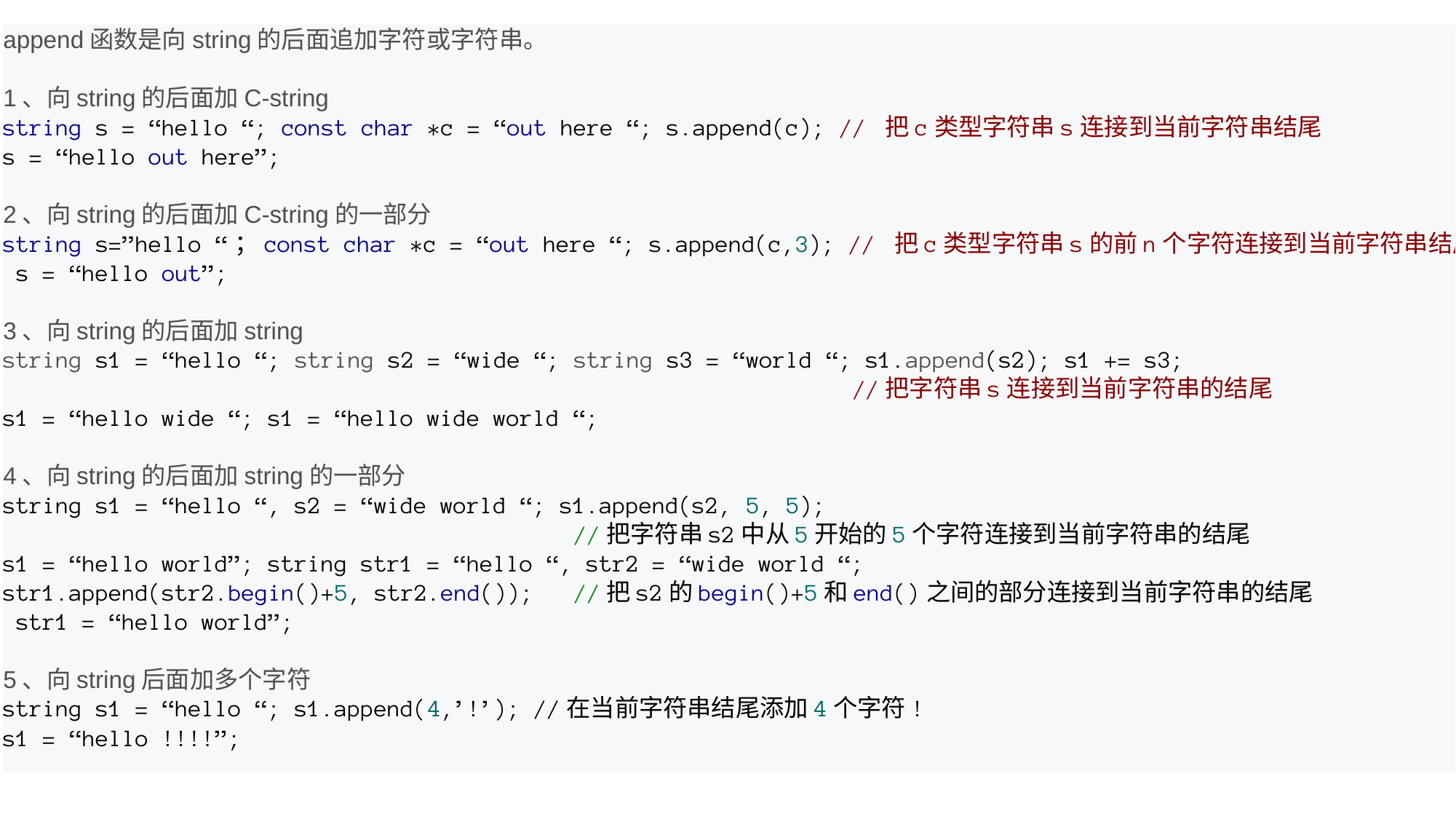

append函数是向string的后面追加字符或字符串。

1、向string的后面加C-string
string s = “hello “; const char *c = “out here “; s.append(c); // 把c类型字符串s连接到当前字符串结尾
s = “hello out here”;

2、向string的后面加C-string的一部分
string s=”hello “；const char *c = “out here “; s.append(c,3); // 把c类型字符串s的前n个字符连接到当前字符串结尾
 s = “hello out”;

3、向string的后面加string
string s1 = “hello “; string s2 = “wide “; string s3 = “world “; s1.append(s2); s1 += s3;
                                                                //把字符串s连接到当前字符串的结尾
s1 = “hello wide “; s1 = “hello wide world “;

4、向string的后面加string的一部分
string s1 = “hello “, s2 = “wide world “; s1.append(s2, 5, 5);
                                           //把字符串s2中从5开始的5个字符连接到当前字符串的结尾
s1 = “hello world”; string str1 = “hello “, str2 = “wide world “;
str1.append(str2.begin()+5, str2.end());   //把s2的begin()+5和end()之间的部分连接到当前字符串的结尾
 str1 = “hello world”;

5、向string后面加多个字符
string s1 = “hello “; s1.append(4,’!’); //在当前字符串结尾添加4个字符!
s1 = “hello !!!!”;